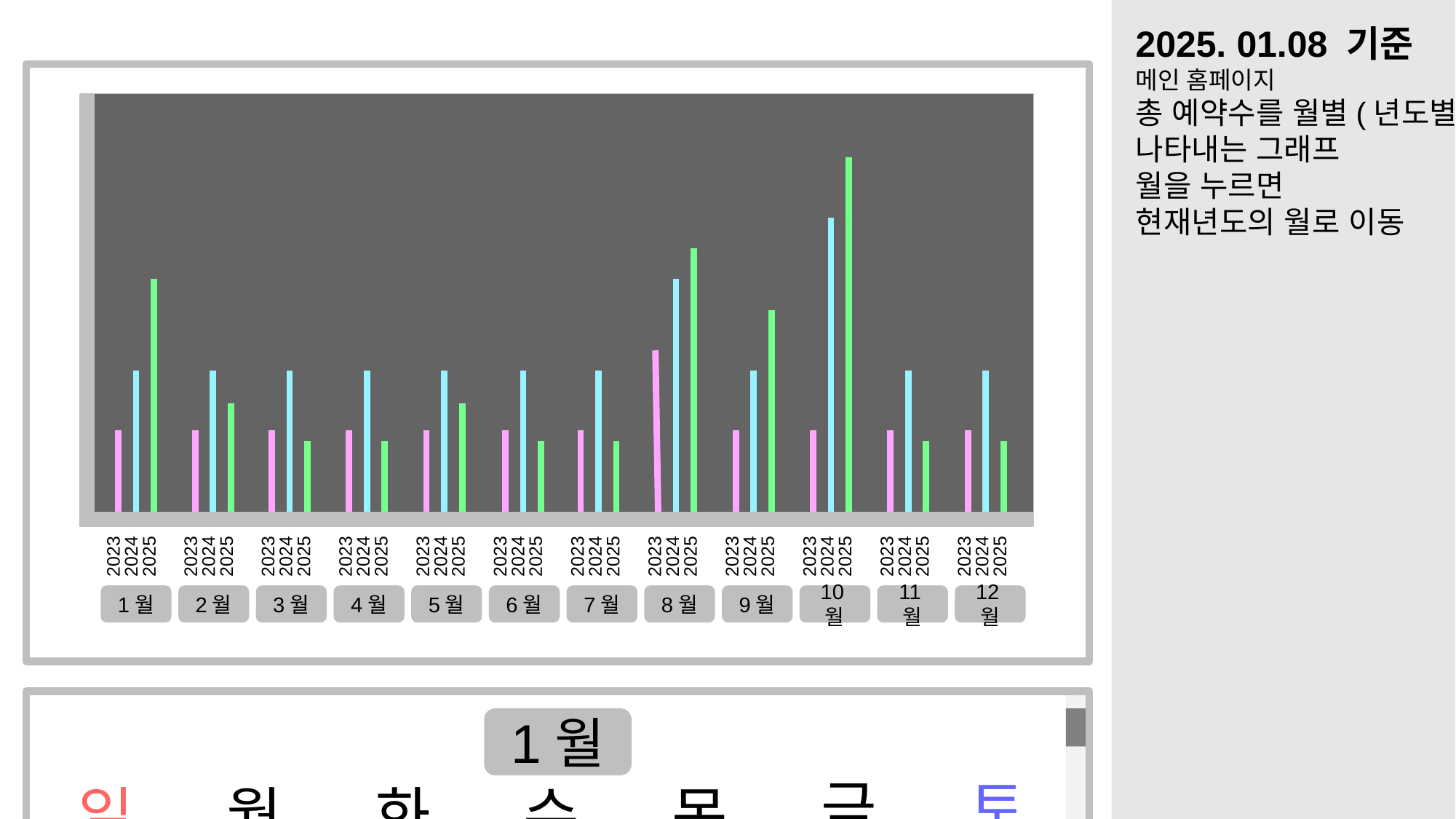

2025. 01.08 기준
메인 홈페이지
총 예약수를 월별(년도별)
나타내는 그래프
월을 누르면
현재년도의 월로 이동

2023
2024
2025
2023
2024
2025
2023
2024
2025
2023
2024
2025
2023
2024
2025
2023
2024
2025
2023
2024
2025
2023
2024
2025
2023
2024
2025
2023
2024
2025
2023
2024
2025
2023
2024
2025
1월
2월
3월
4월
5월
6월
7월
8월
9월
10월
11월
12월

1월

금
토
일
월
화
수
목

1

2

3

4

1
1
1
1
5

6

7

8

9

10

11

1
1
1
1
1
1
1
12

13

14

15

16

17

18

1
1
1
1
1
1
1
19

20

21

22

23

24

25

1
1
1
1
1
1
23
26

27

28

29

30

31

50
50
54
65
57
58